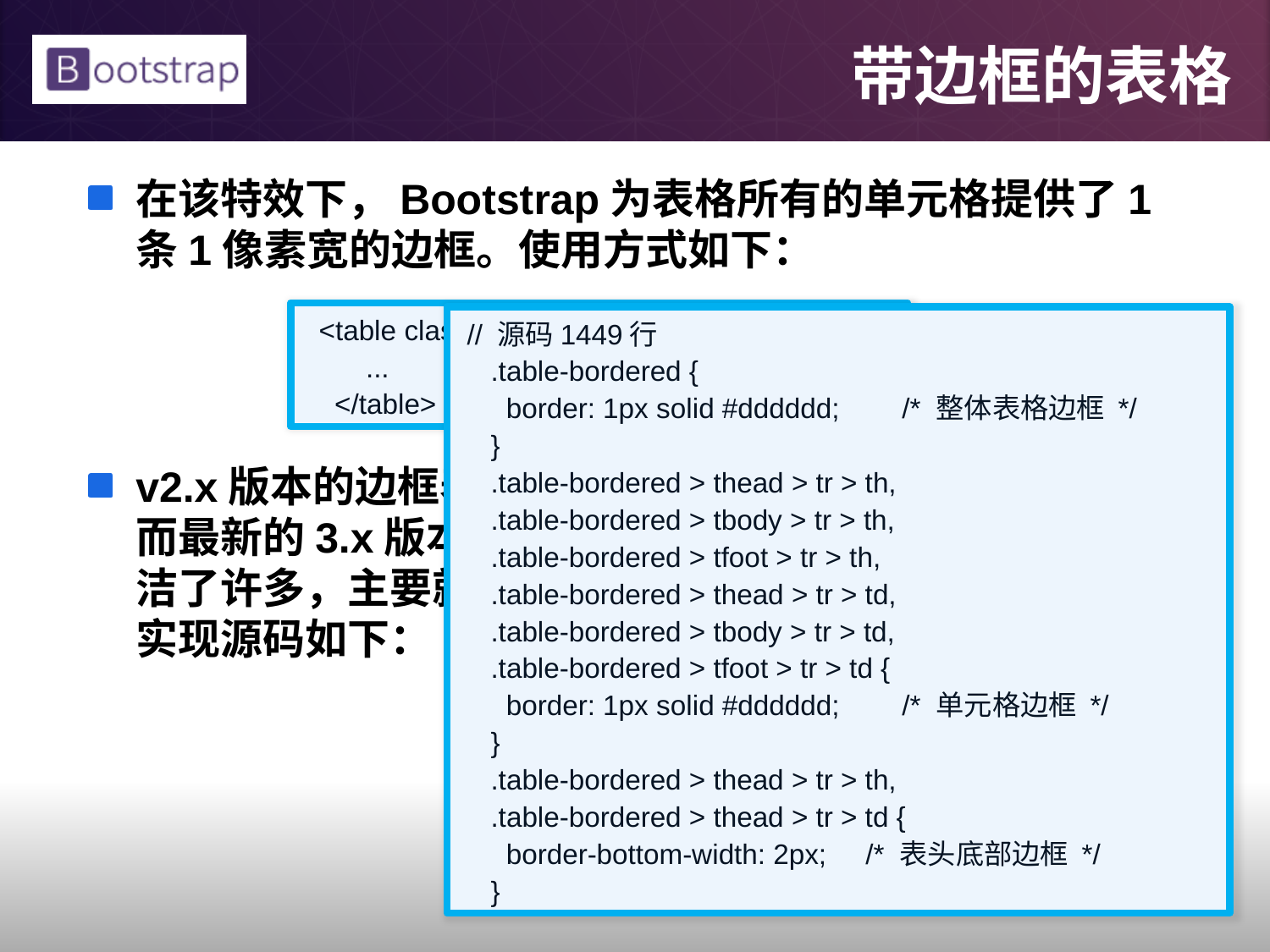

# 带边框的表格
在该特效下，Bootstrap为表格所有的单元格提供了1条1像素宽的边框。使用方式如下：

v2.x版本的边框表格带有圆角，其实现方式非常复杂。而最新的3.x版本直接抛弃了圆角，这样其实现方式就简洁了许多，主要就是设置了整体表格和单元格的边框。实现源码如下：
  <table class="table table-bordered">
        ...
    </table>
 // 源码1449行
    .table-bordered {
      border: 1px solid #dddddd;        /* 整体表格边框 */
    }
    .table-bordered > thead > tr > th,
    .table-bordered > tbody > tr > th,
    .table-bordered > tfoot > tr > th,
    .table-bordered > thead > tr > td,
    .table-bordered > tbody > tr > td,
    .table-bordered > tfoot > tr > td {
      border: 1px solid #dddddd;        /* 单元格边框 */
    }
    .table-bordered > thead > tr > th,
    .table-bordered > thead > tr > td {
      border-bottom-width: 2px;     /* 表头底部边框 */
    }